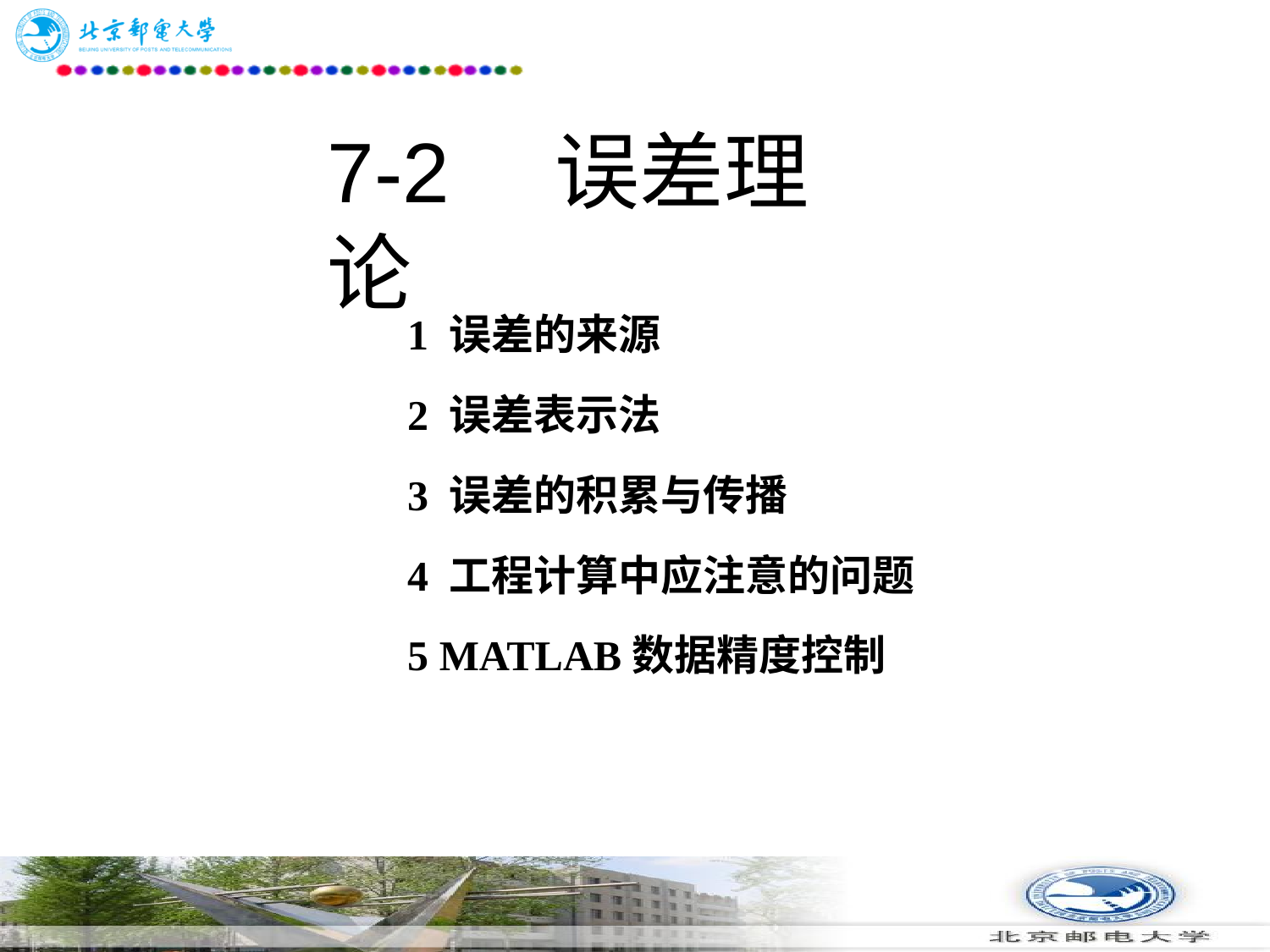

7-2　误差理论
1 误差的来源
2 误差表示法
3 误差的积累与传播
4 工程计算中应注意的问题
5 MATLAB数据精度控制